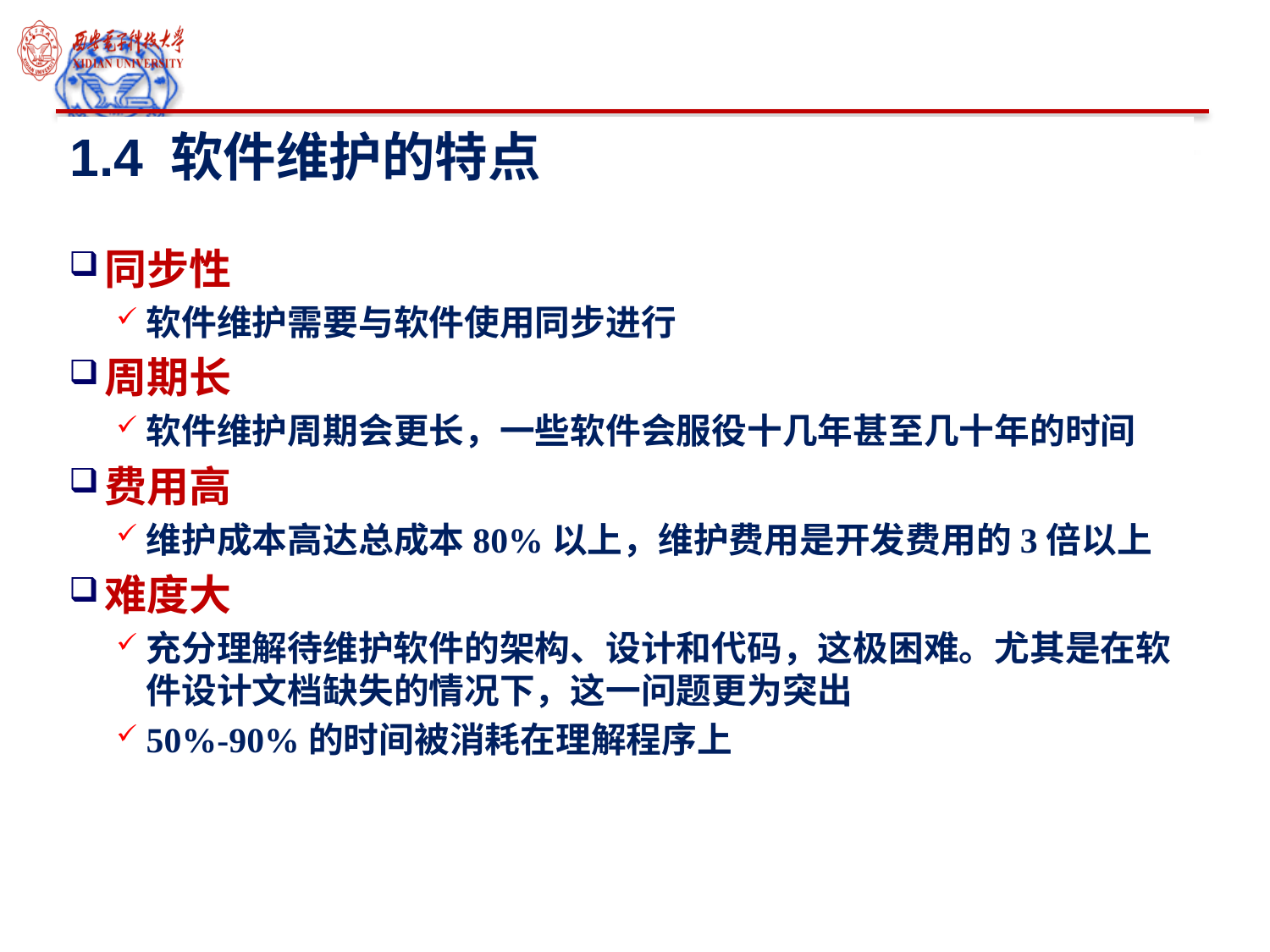

# 1.4 软件维护的特点
同步性
软件维护需要与软件使用同步进行
周期长
软件维护周期会更长，一些软件会服役十几年甚至几十年的时间
费用高
维护成本高达总成本80%以上，维护费用是开发费用的3倍以上
难度大
充分理解待维护软件的架构、设计和代码，这极困难。尤其是在软件设计文档缺失的情况下，这一问题更为突出
50%-90%的时间被消耗在理解程序上